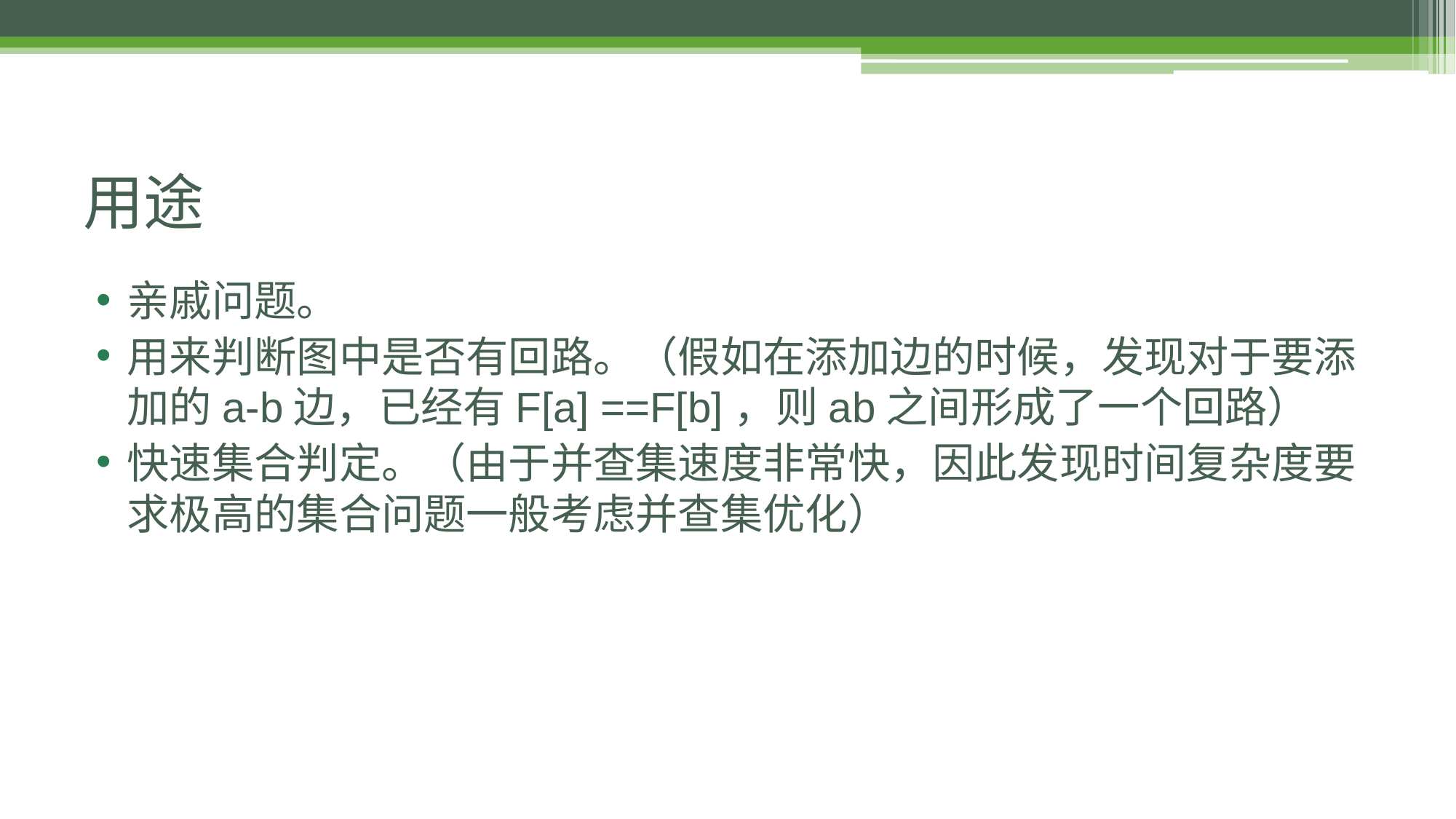

# 用途
亲戚问题。
用来判断图中是否有回路。（假如在添加边的时候，发现对于要添加的a-b边，已经有F[a] ==F[b]，则ab之间形成了一个回路）
快速集合判定。（由于并查集速度非常快，因此发现时间复杂度要求极高的集合问题一般考虑并查集优化）